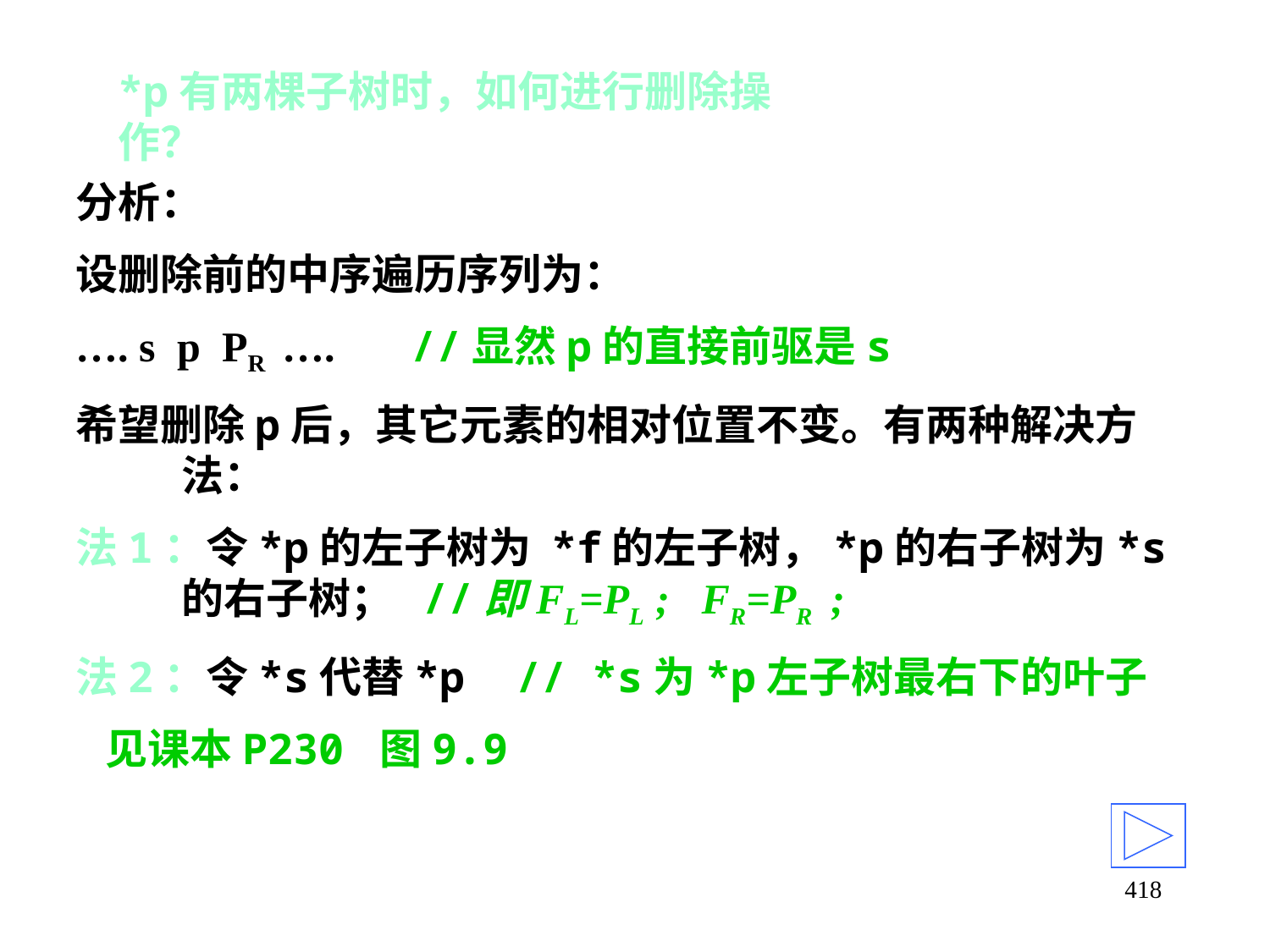

# *p有两棵子树时，如何进行删除操作？
分析：
设删除前的中序遍历序列为：
…. s  p  PR  ….   //显然p的直接前驱是s
希望删除p后，其它元素的相对位置不变。有两种解决方法：
法1：令*p的左子树为 *f的左子树，*p的右子树为*s的右子树；  //即FL=PL  ;   FR=PR   ;
法2：令*s代替*p  // *s为*p左子树最右下的叶子
  见课本P230 图9.9

418